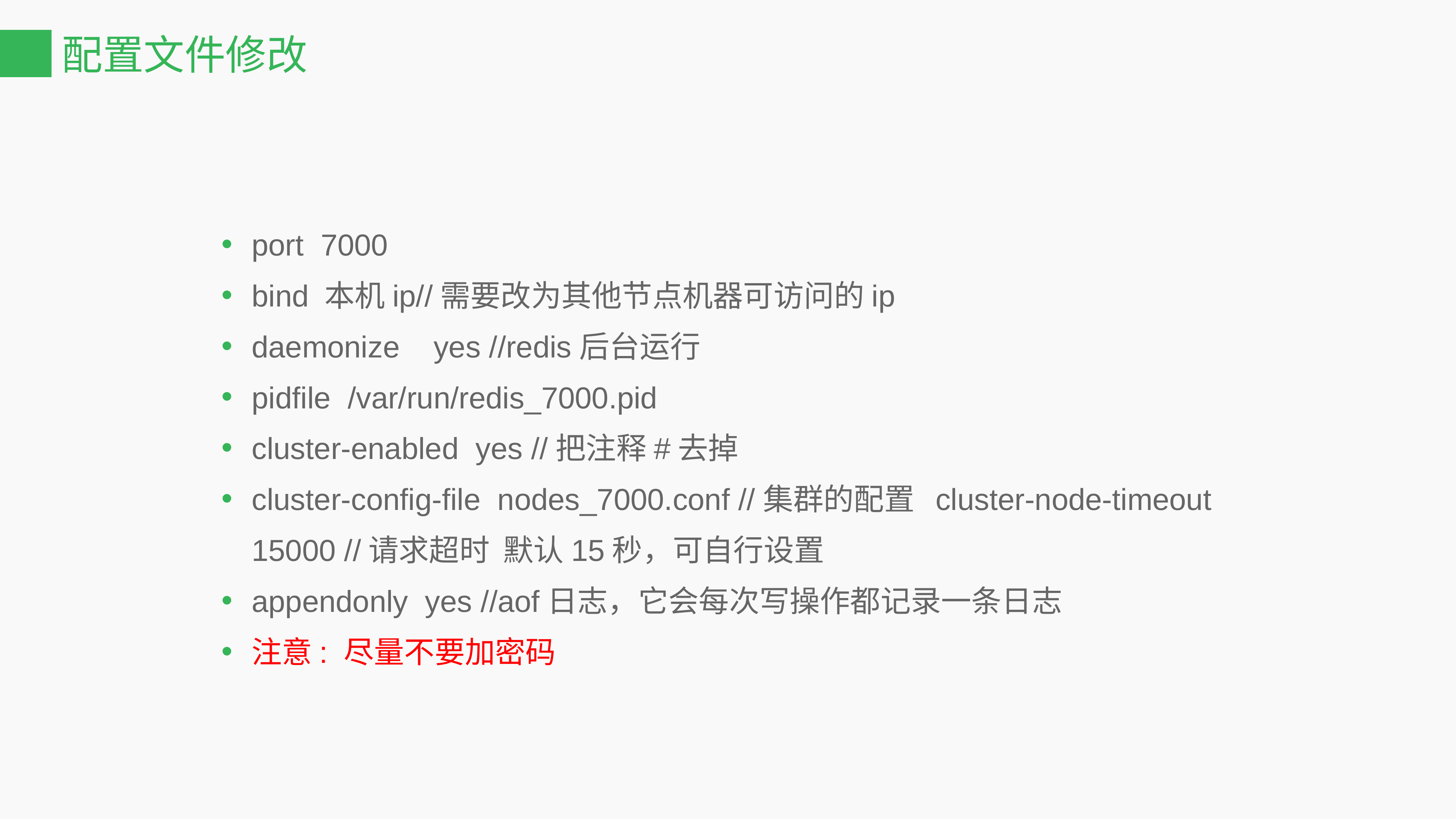

# 配置文件修改
port  7000
bind 本机ip//需要改为其他节点机器可访问的ip
daemonize    yes //redis后台运行
pidfile  /var/run/redis_7000.pid
cluster-enabled  yes //把注释#去掉
cluster-config-file  nodes_7000.conf //集群的配置  cluster-node-timeout  15000 //请求超时  默认15秒，可自行设置
appendonly  yes //aof日志，它会每次写操作都记录一条日志
注意: 尽量不要加密码